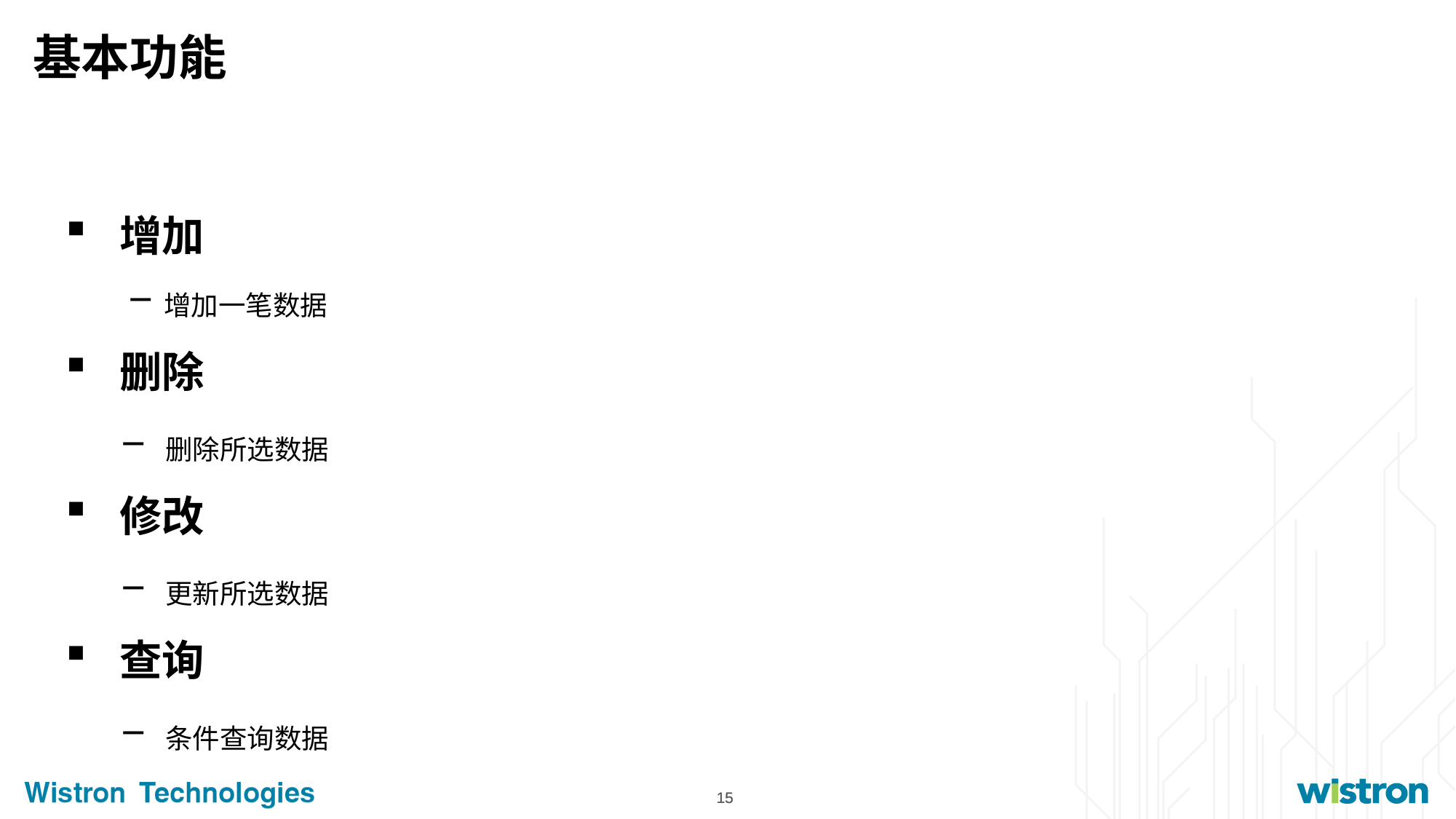

基本功能
增加
 −  增加一笔数据
删除
      − 删除所选数据
修改
      − 更新所选数据
查询
      − 条件查询数据

15